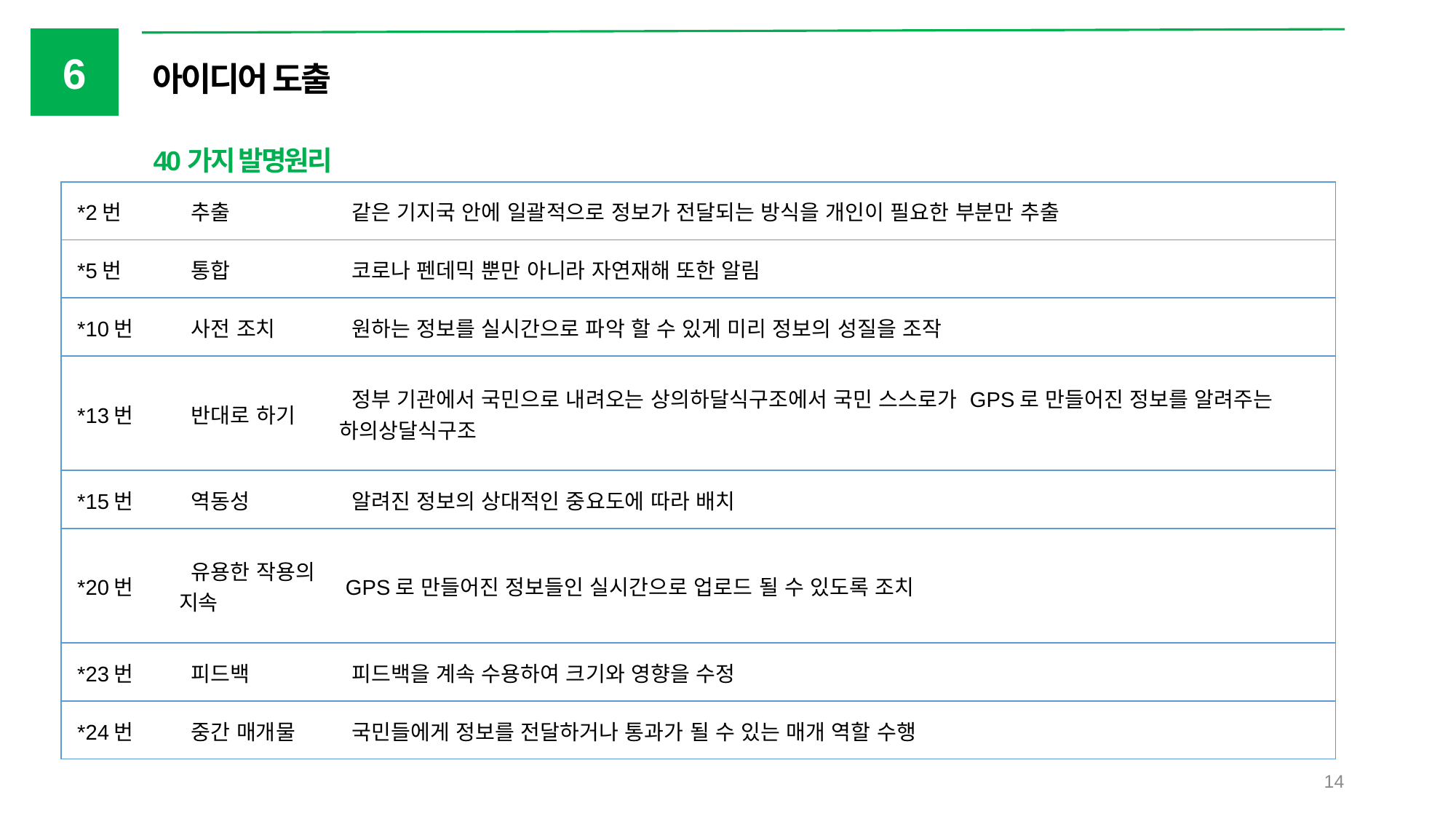

6
아이디어 도출
40가지 발명원리
| \*2번 | 추출 | 같은 기지국 안에 일괄적으로 정보가 전달되는 방식을 개인이 필요한 부분만 추출 |
| --- | --- | --- |
| \*5번 | 통합 | 코로나 펜데믹 뿐만 아니라 자연재해 또한 알림 |
| \*10번 | 사전 조치 | 원하는 정보를 실시간으로 파악 할 수 있게 미리 정보의 성질을 조작 |
| \*13번 | 반대로 하기 | 정부 기관에서 국민으로 내려오는 상의하달식구조에서 국민 스스로가 GPS로 만들어진 정보를 알려주는 하의상달식구조 |
| \*15번 | 역동성 | 알려진 정보의 상대적인 중요도에 따라 배치 |
| \*20번 | 유용한 작용의 지속 | GPS로 만들어진 정보들인 실시간으로 업로드 될 수 있도록 조치 |
| \*23번 | 피드백 | 피드백을 계속 수용하여 크기와 영향을 수정 |
| \*24번 | 중간 매개물 | 국민들에게 정보를 전달하거나 통과가 될 수 있는 매개 역할 수행 |
14